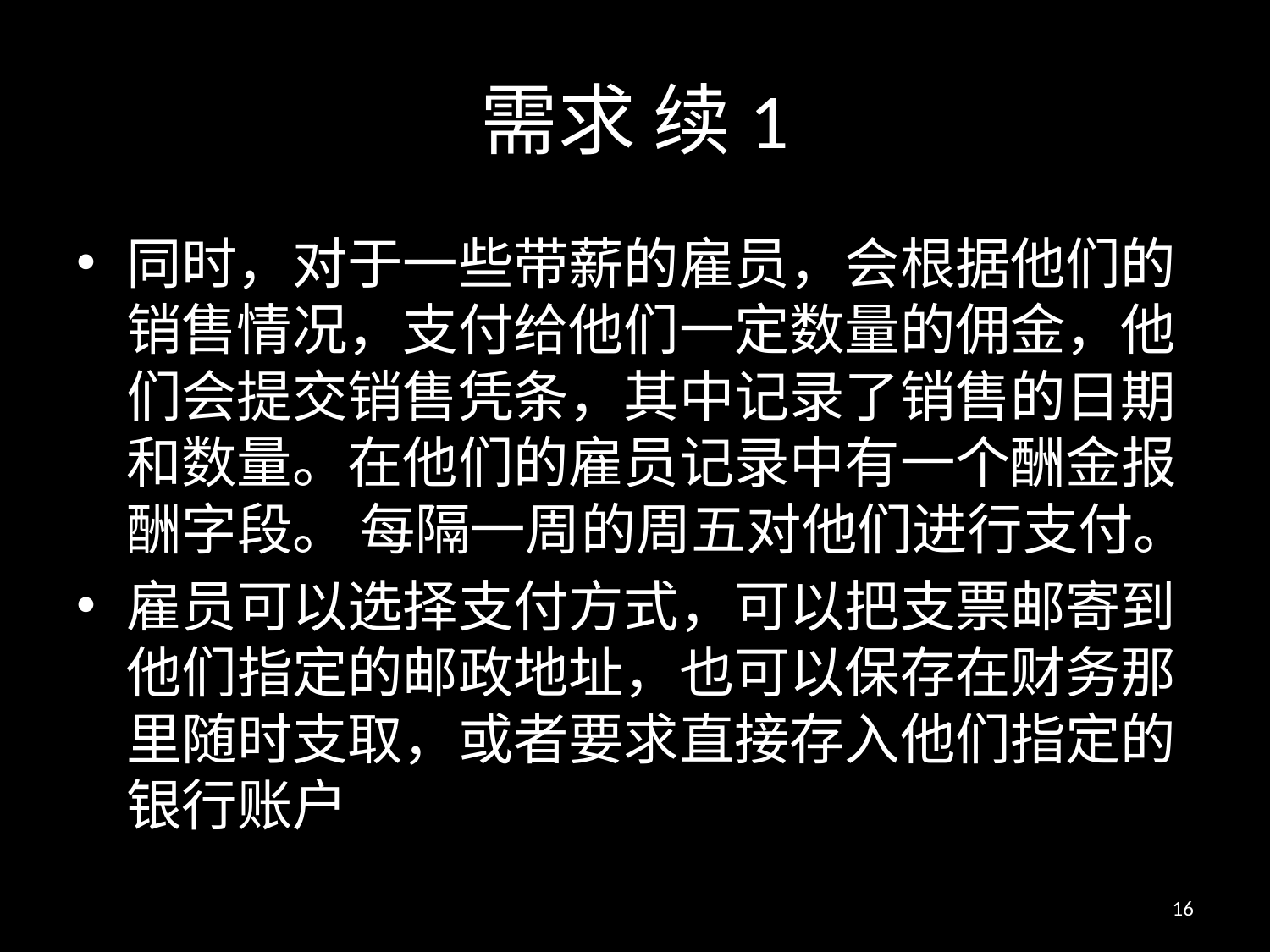

# 需求 续1
同时，对于一些带薪的雇员，会根据他们的销售情况，支付给他们一定数量的佣金，他们会提交销售凭条，其中记录了销售的日期和数量。在他们的雇员记录中有一个酬金报酬字段。 每隔一周的周五对他们进行支付。
雇员可以选择支付方式，可以把支票邮寄到他们指定的邮政地址，也可以保存在财务那里随时支取，或者要求直接存入他们指定的银行账户

16